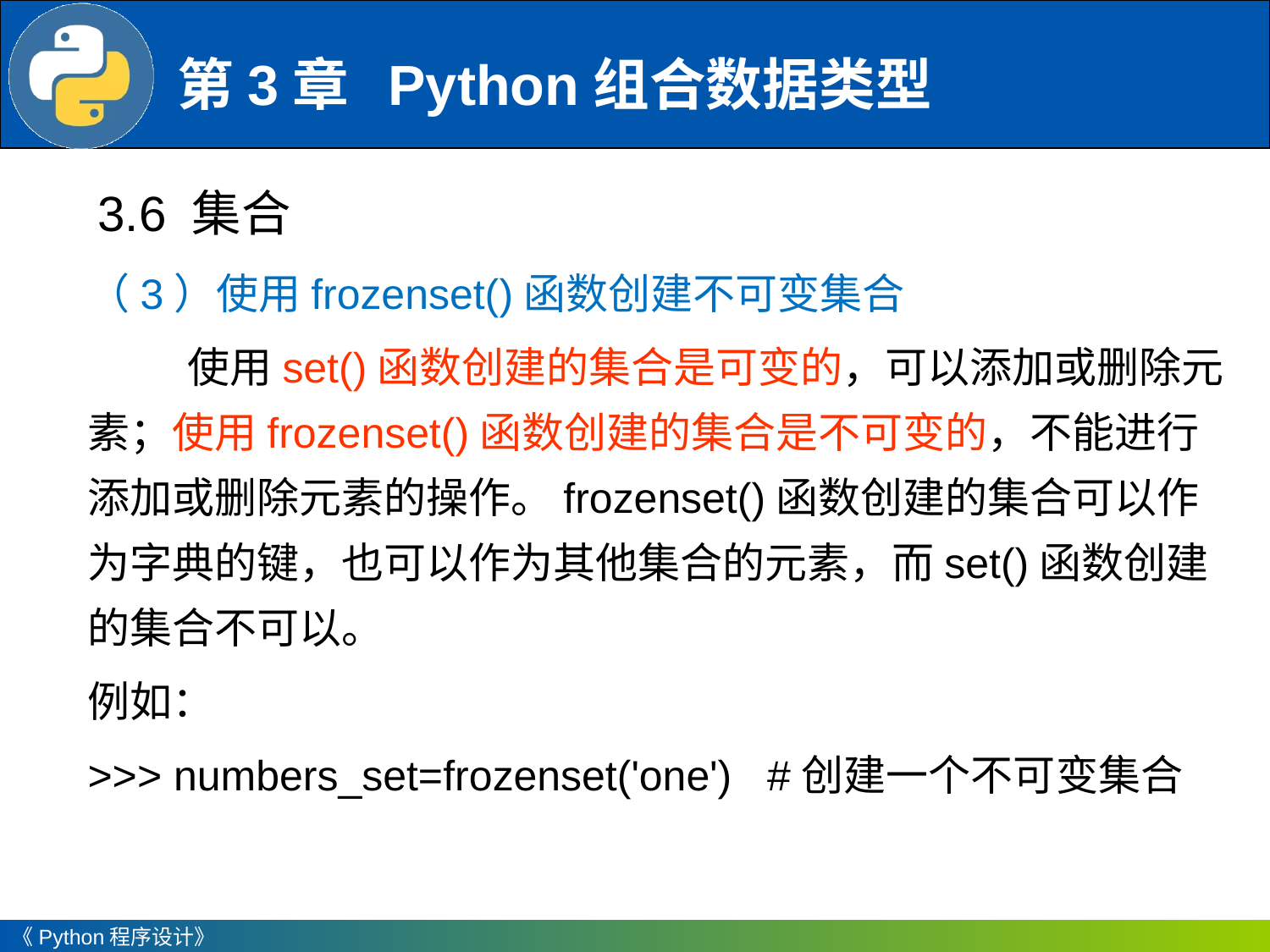

3.6 集合
（3）使用frozenset()函数创建不可变集合
使用set()函数创建的集合是可变的，可以添加或删除元素；使用frozenset()函数创建的集合是不可变的，不能进行添加或删除元素的操作。frozenset()函数创建的集合可以作为字典的键，也可以作为其他集合的元素，而set()函数创建的集合不可以。
例如：
>>> numbers_set=frozenset('one')   #创建一个不可变集合